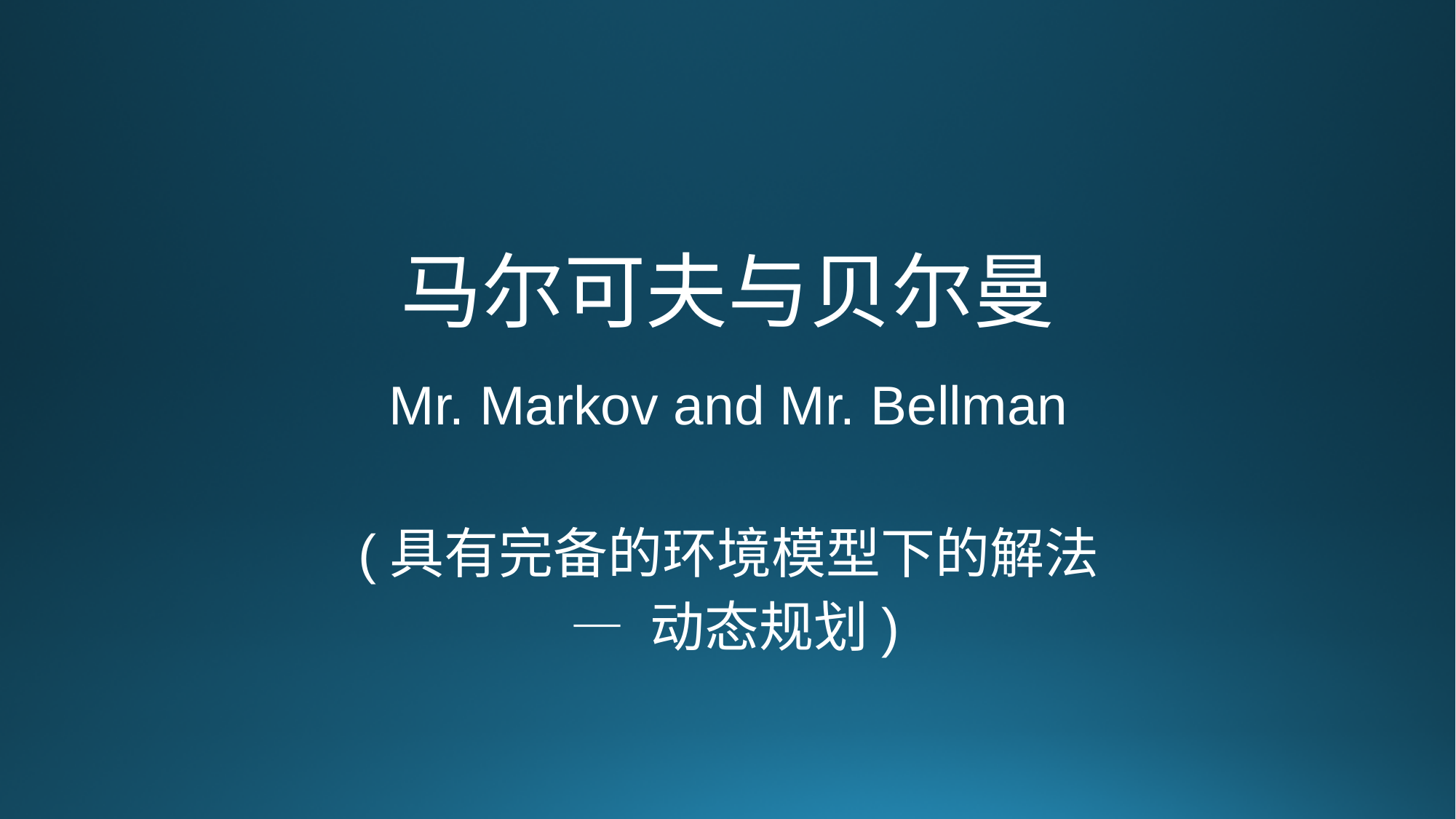

# 马尔可夫与贝尔曼
Mr. Markov and Mr. Bellman

(具有完备的环境模型下的解法
 — 动态规划)